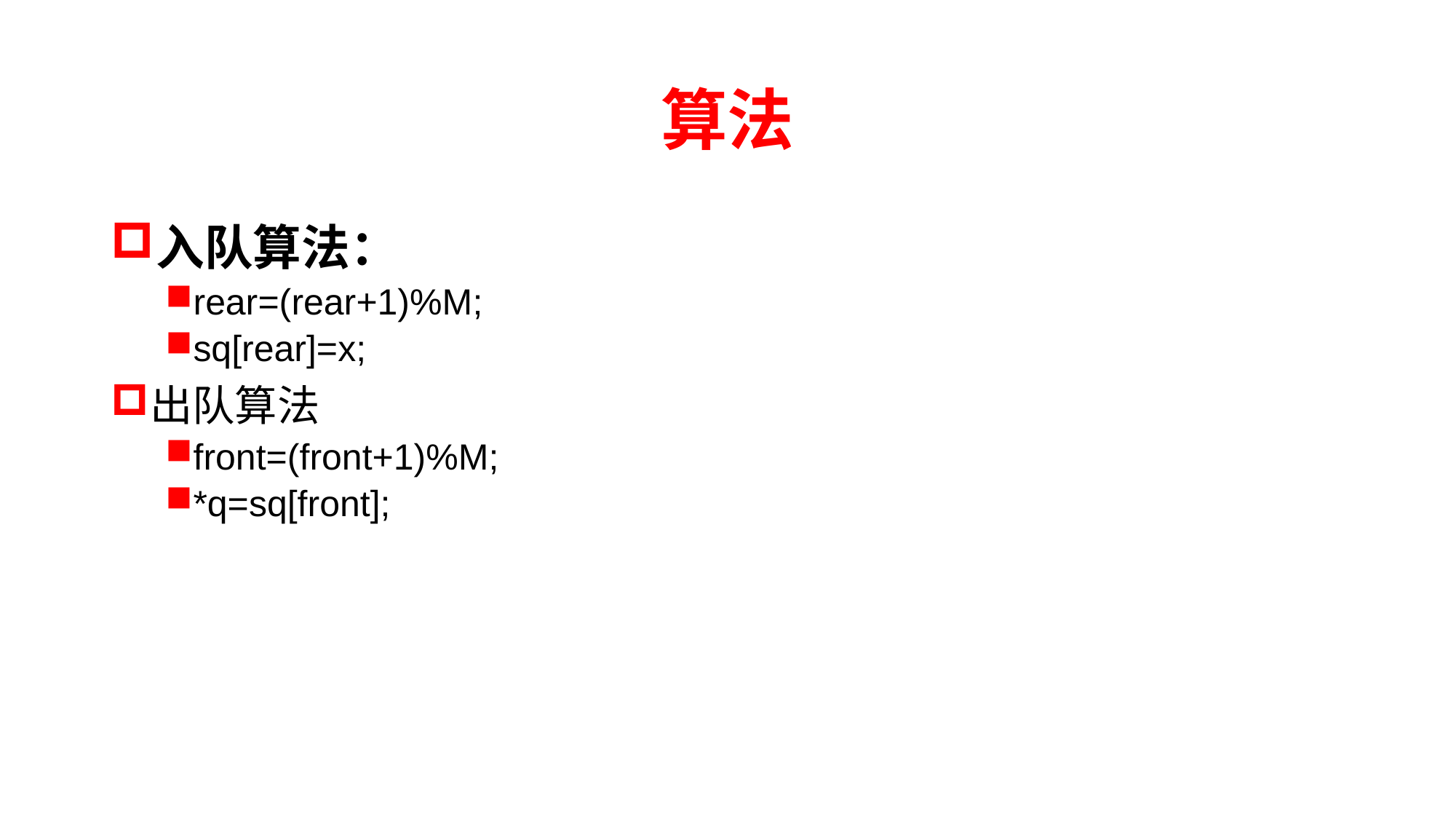

# 算法
入队算法：
rear=(rear+1)%M;
sq[rear]=x;
出队算法
front=(front+1)%M;
*q=sq[front];